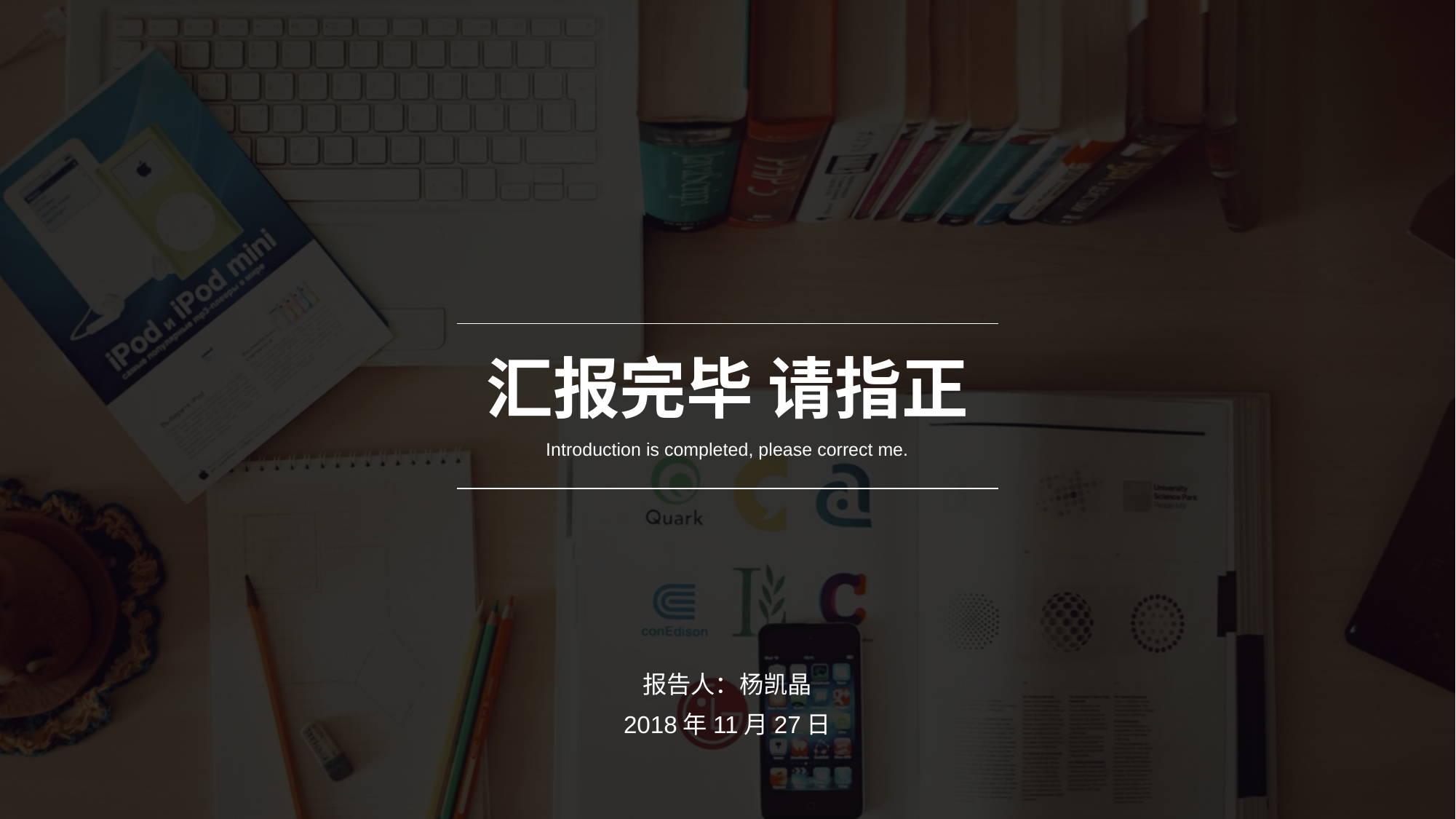

汇报完毕 请指正
Introduction is completed, please correct me.
报告人：杨凯晶
2018年11月27日